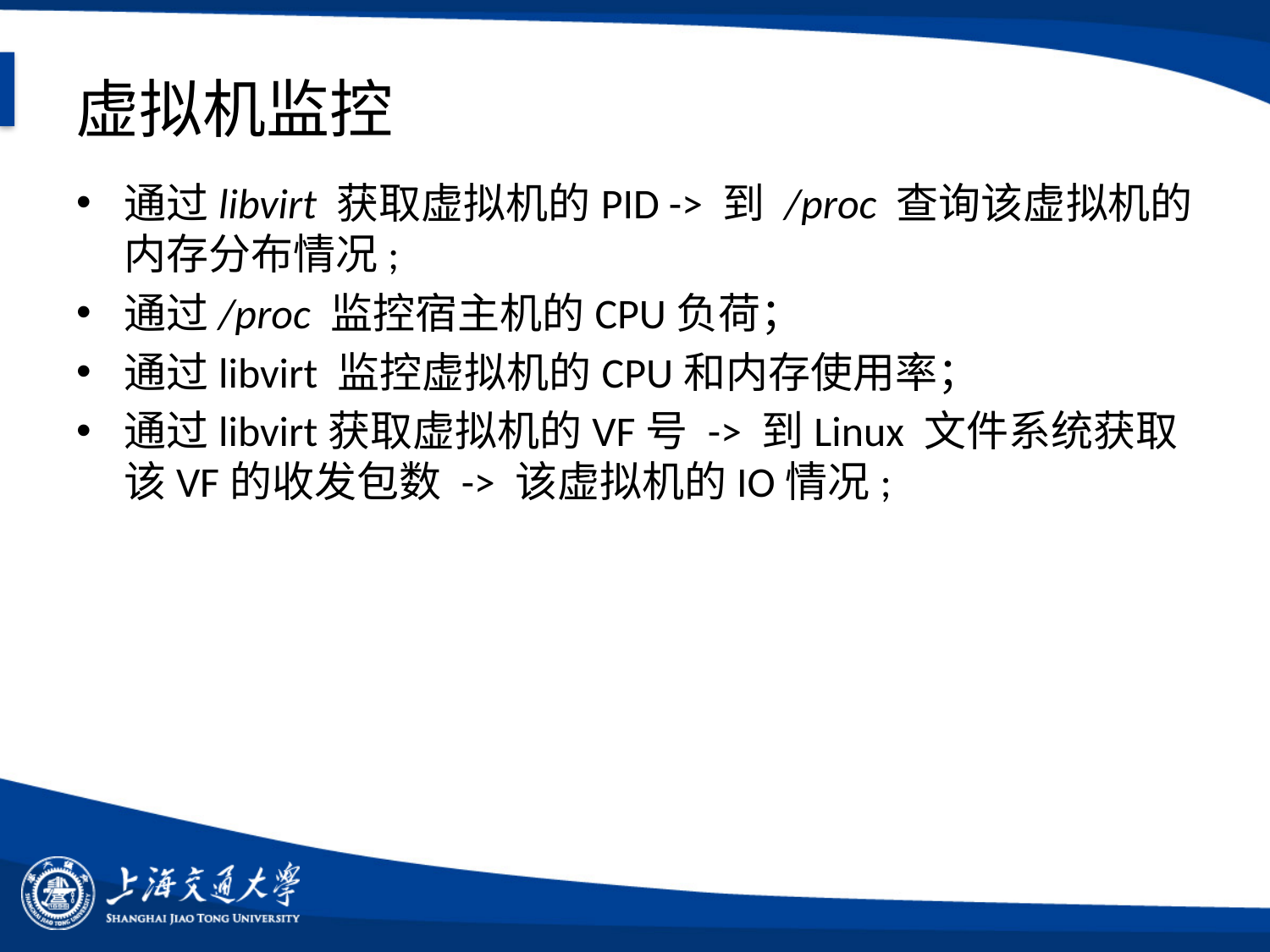

# 虚拟机监控
通过libvirt 获取虚拟机的PID -> 到 /proc 查询该虚拟机的内存分布情况;
通过/proc 监控宿主机的CPU负荷；
通过libvirt 监控虚拟机的CPU和内存使用率；
通过libvirt获取虚拟机的VF号 -> 到Linux 文件系统获取该VF的收发包数 -> 该虚拟机的IO情况;